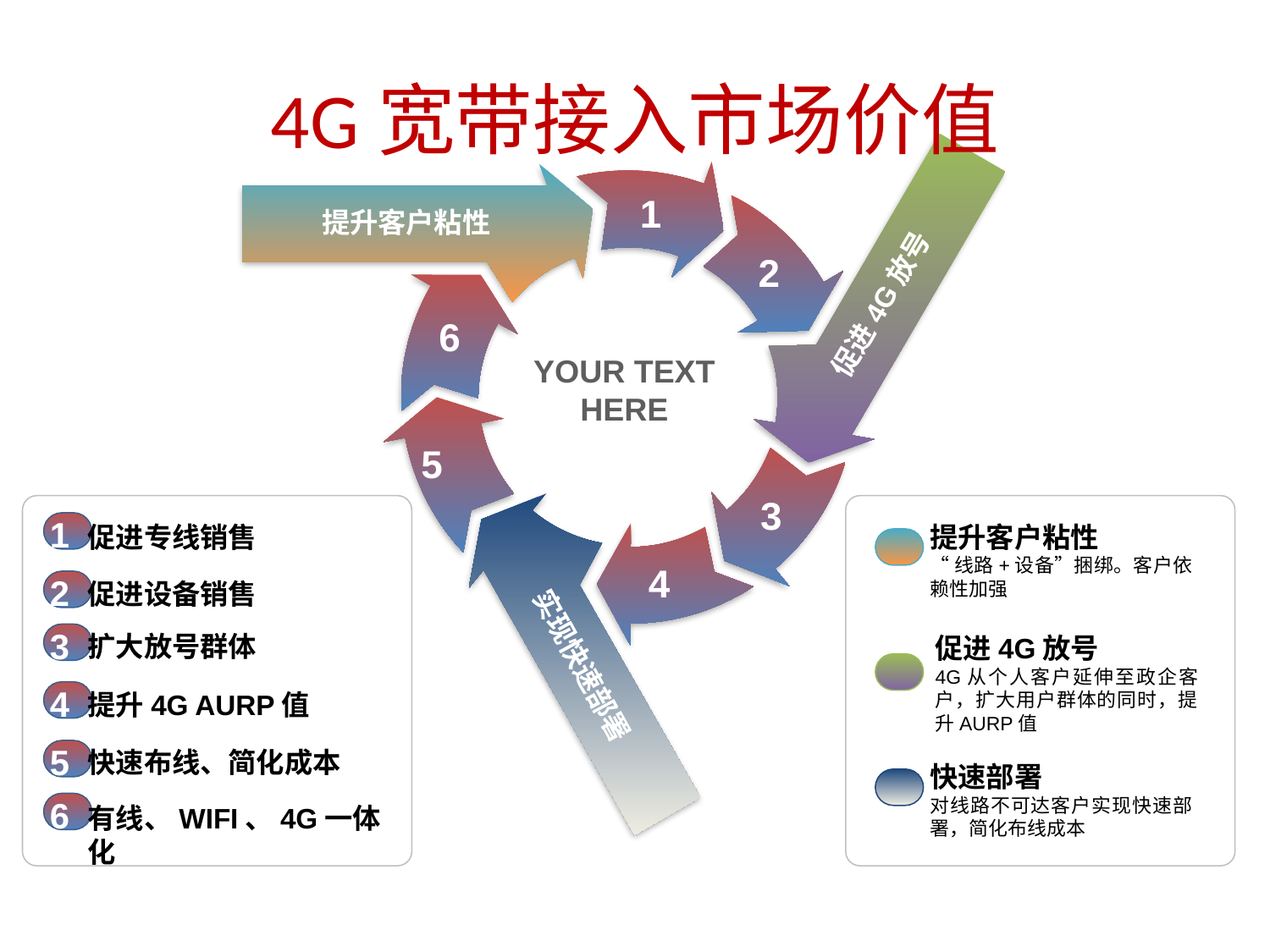

# 4G宽带接入市场价值

1

提升客户粘性
2

促进4G放号
6
YOUR TEXT HERE

5

3

1

促进专线销售
提升客户粘性
“线路+设备”捆绑。客户依赖性加强

4
2
促进设备销售

3
扩大放号群体

促进4G放号
4G从个人客户延伸至政企客户，扩大用户群体的同时，提升AURP值
实现快速部署

4
提升4G AURP值

5
快速布线、简化成本

快速部署
对线路不可达客户实现快速部署，简化布线成本

6

有线、WIFI、4G一体化